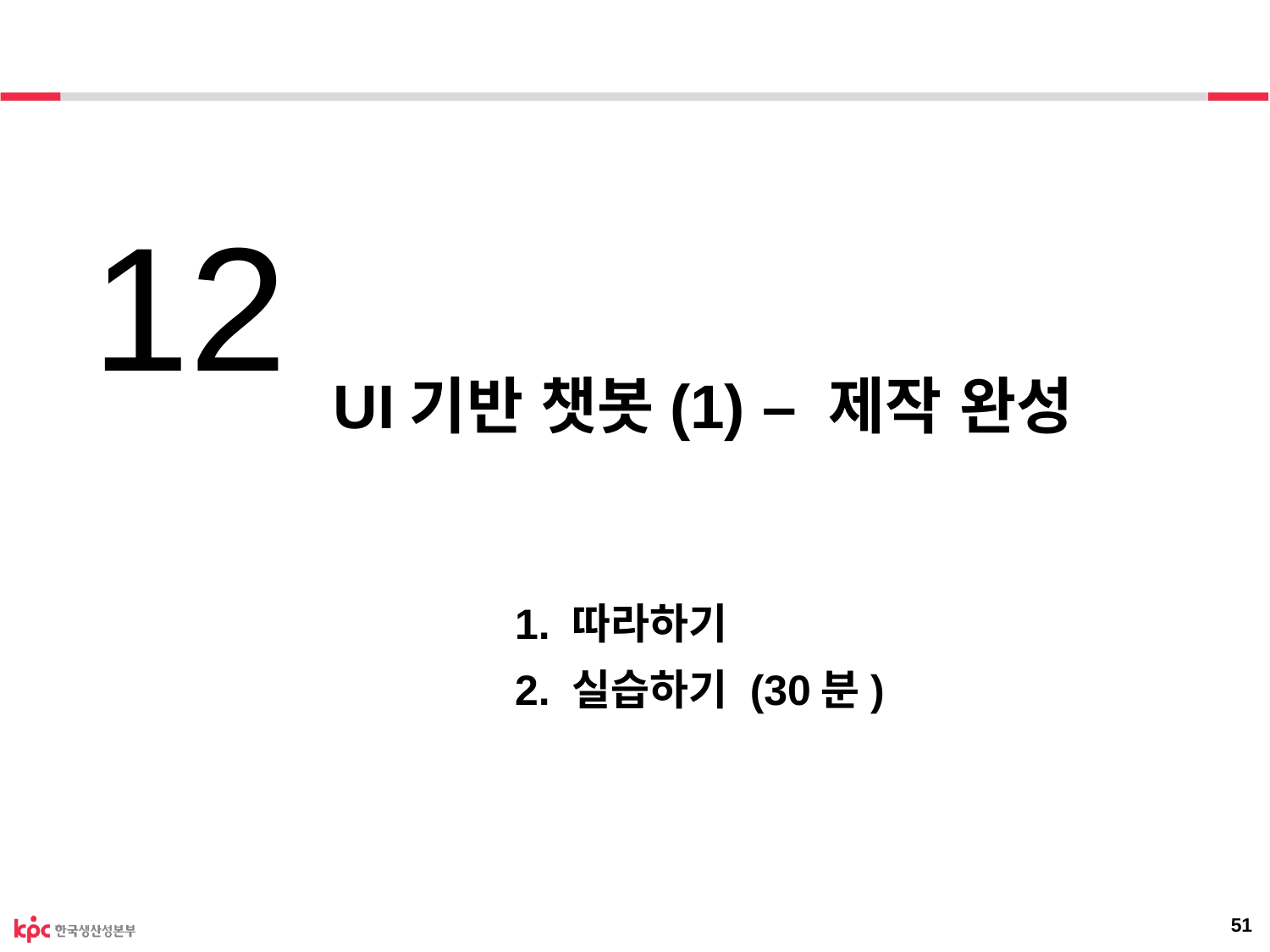

12
UI기반 챗봇(1) – 제작 완성
    1. 따라하기
    2. 실습하기 (30분)